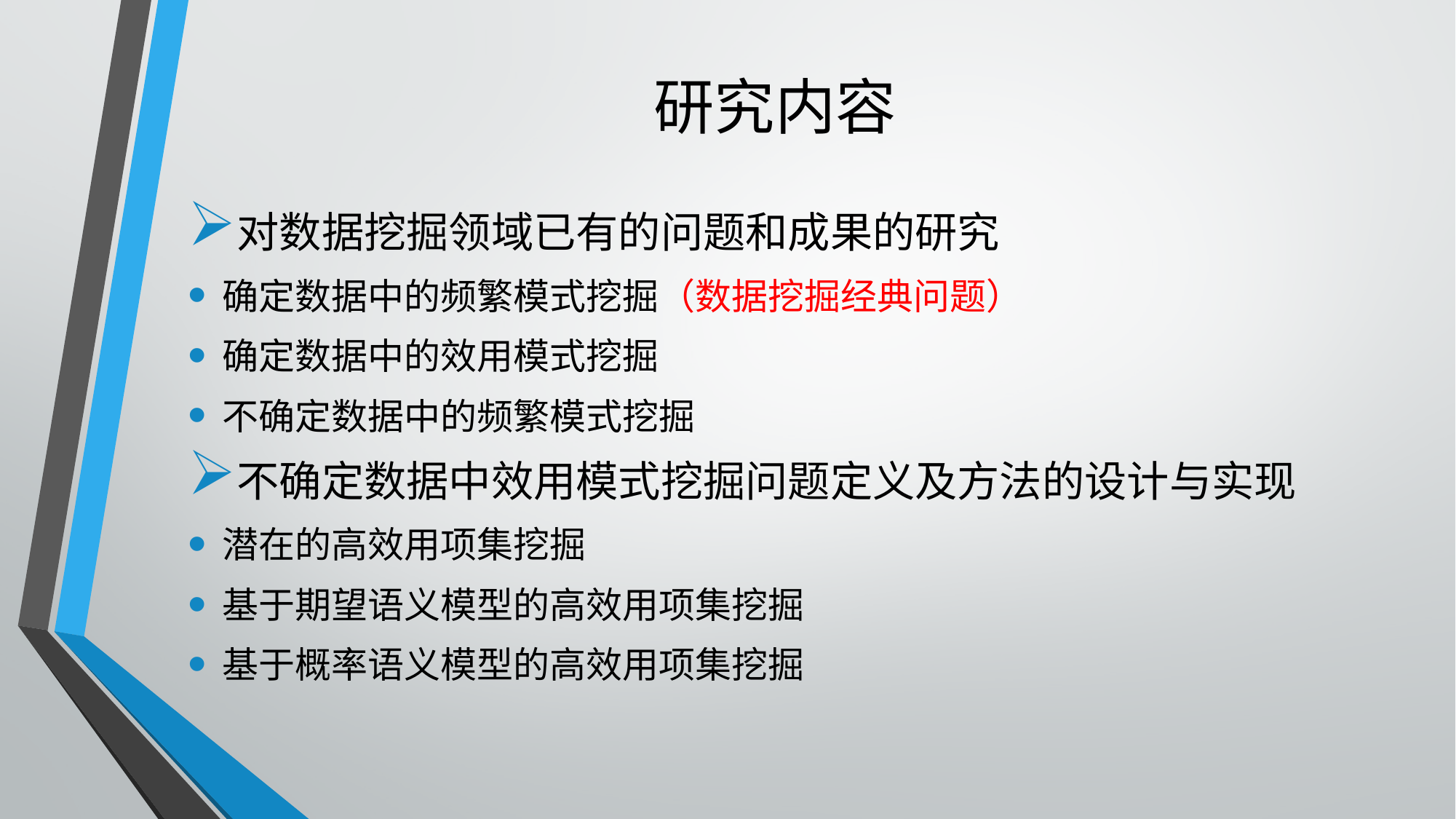

# 研究内容
对数据挖掘领域已有的问题和成果的研究
确定数据中的频繁模式挖掘（数据挖掘经典问题）
确定数据中的效用模式挖掘
不确定数据中的频繁模式挖掘
不确定数据中效用模式挖掘问题定义及方法的设计与实现
潜在的高效用项集挖掘
基于期望语义模型的高效用项集挖掘
基于概率语义模型的高效用项集挖掘